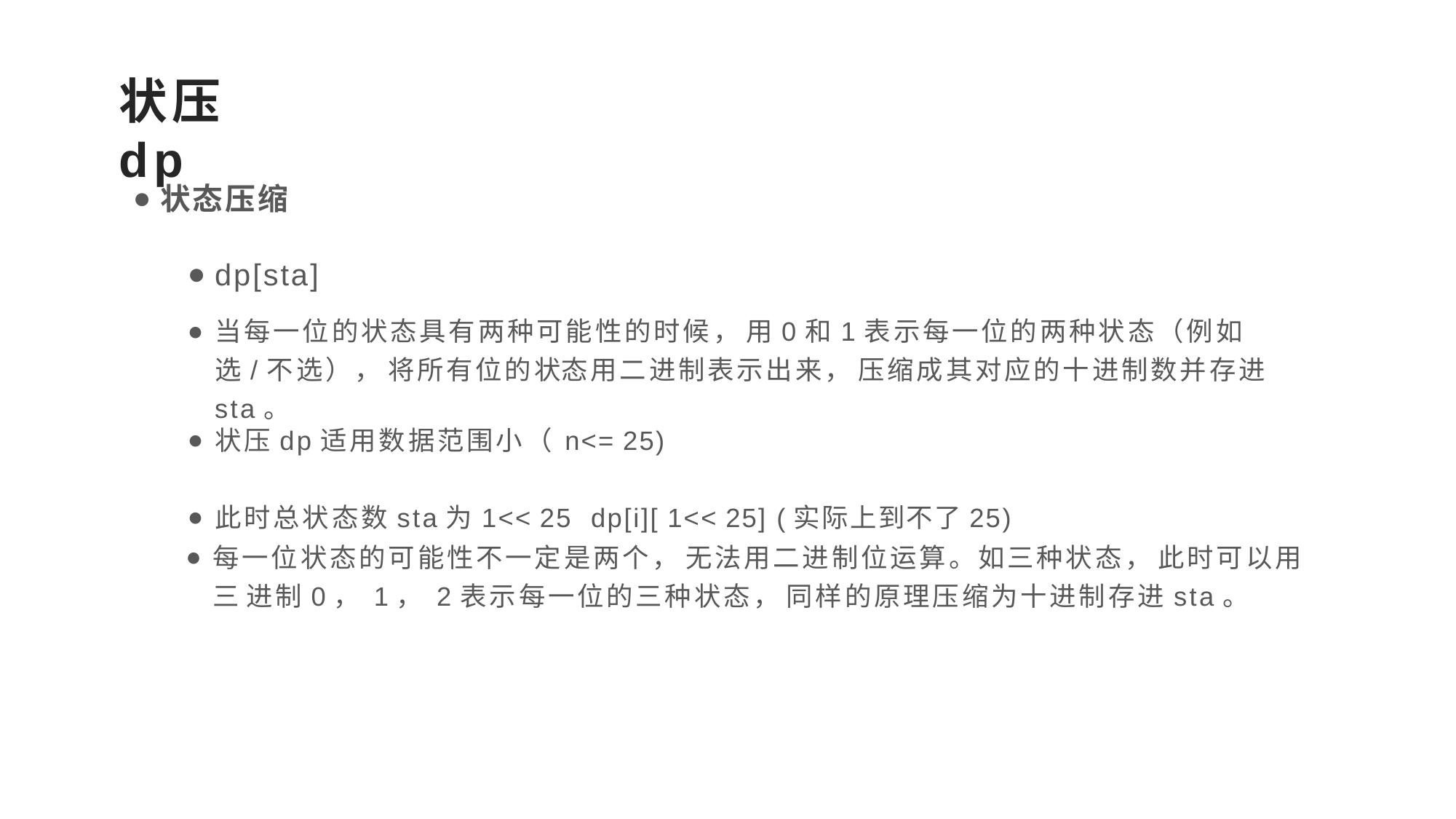

# 状压dp
状态压缩

dp[sta]
当每一位的状态具有两种可能性的时候， 用0和1表示每一位的两种状态（例如 选/不选）， 将所有位的状态用二进制表示出来， 压缩成其对应的十进制数并存进sta。

此时总状态数sta为1<< 25  dp[i][ 1<< 25] (实际上到不了25)

状压dp适用数据范围小（ n<= 25)
每一位状态的可能性不一定是两个， 无法用二进制位运算。如三种状态， 此时可以用三 进制0， 1， 2表示每一位的三种状态， 同样的原理压缩为十进制存进sta。